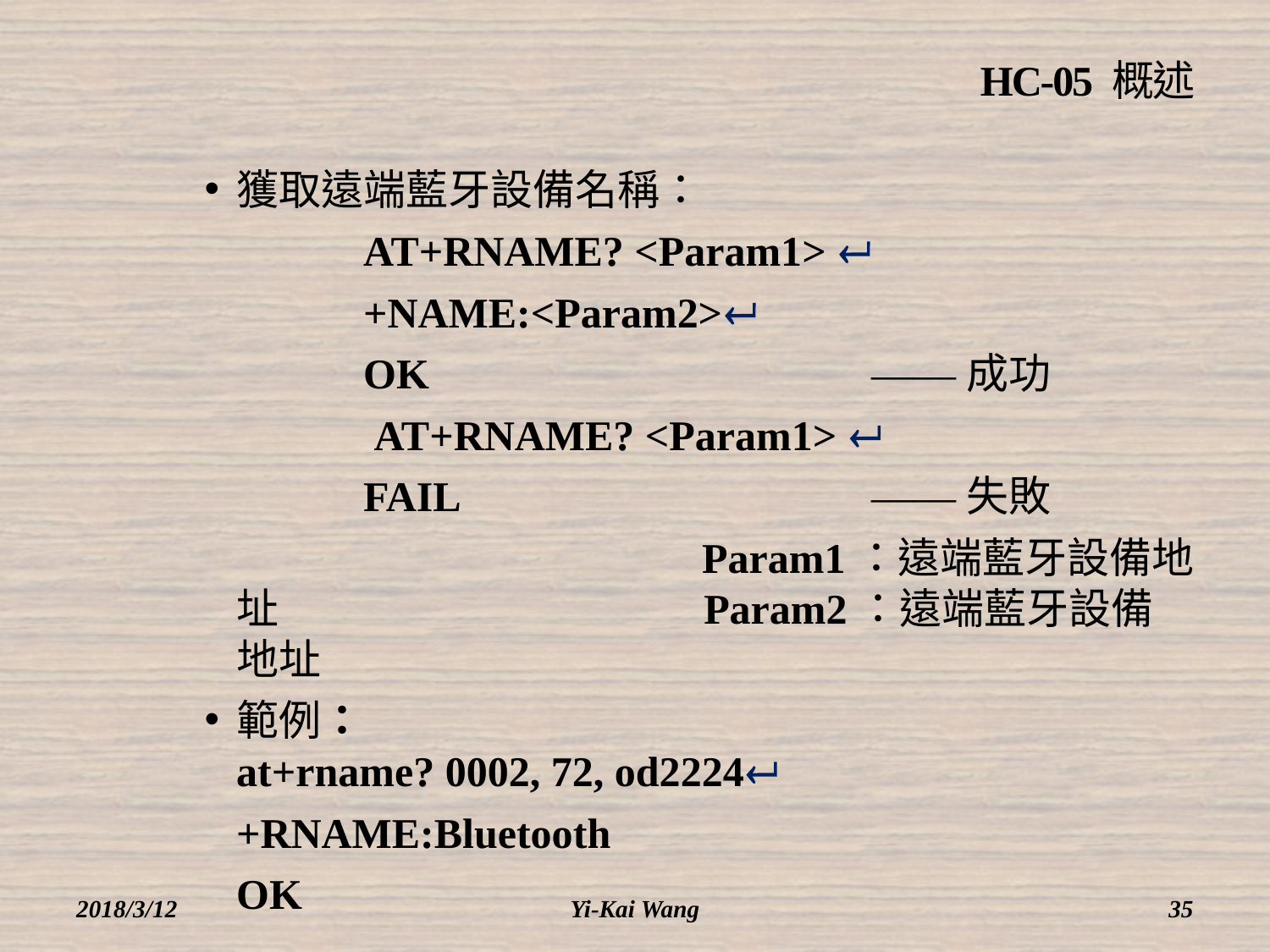

# HC-05 概述
獲取遠端藍牙設備名稱：
		AT+RNAME? <Param1> ↵
		+NAME:<Param2>↵
		OK				——成功
		 AT+RNAME? <Param1> ↵
		FAIL				——失敗
				        Param1：遠端藍牙設備地址			        Param2：遠端藍牙設備地址
範例：
at+rname? 0002, 72, od2224↵
	+RNAME:Bluetooth
	OK
2018/3/12
Yi-Kai Wang
35